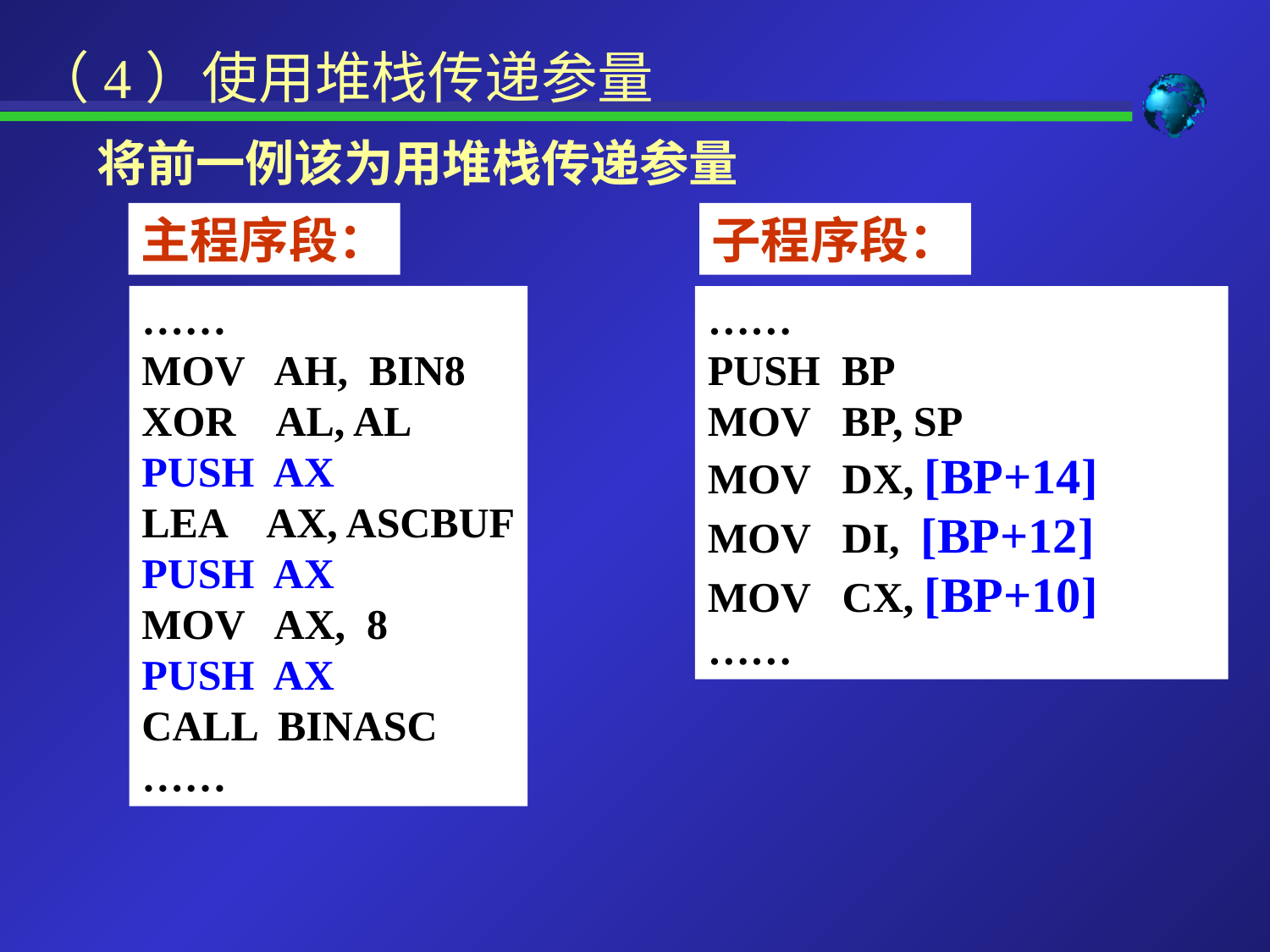

（4）使用堆栈传递参量
将前一例该为用堆栈传递参量
主程序段：
子程序段：
……
MOV   AH,  BIN8
XOR    AL, AL
PUSH  AX
LEA    AX, ASCBUF
PUSH  AX
MOV   AX,  8
PUSH  AX
CALL  BINASC
……
……
PUSH  BP
MOV   BP, SP
MOV   DX, [BP+14]
MOV   DI,  [BP+12]
MOV   CX, [BP+10]
……
63